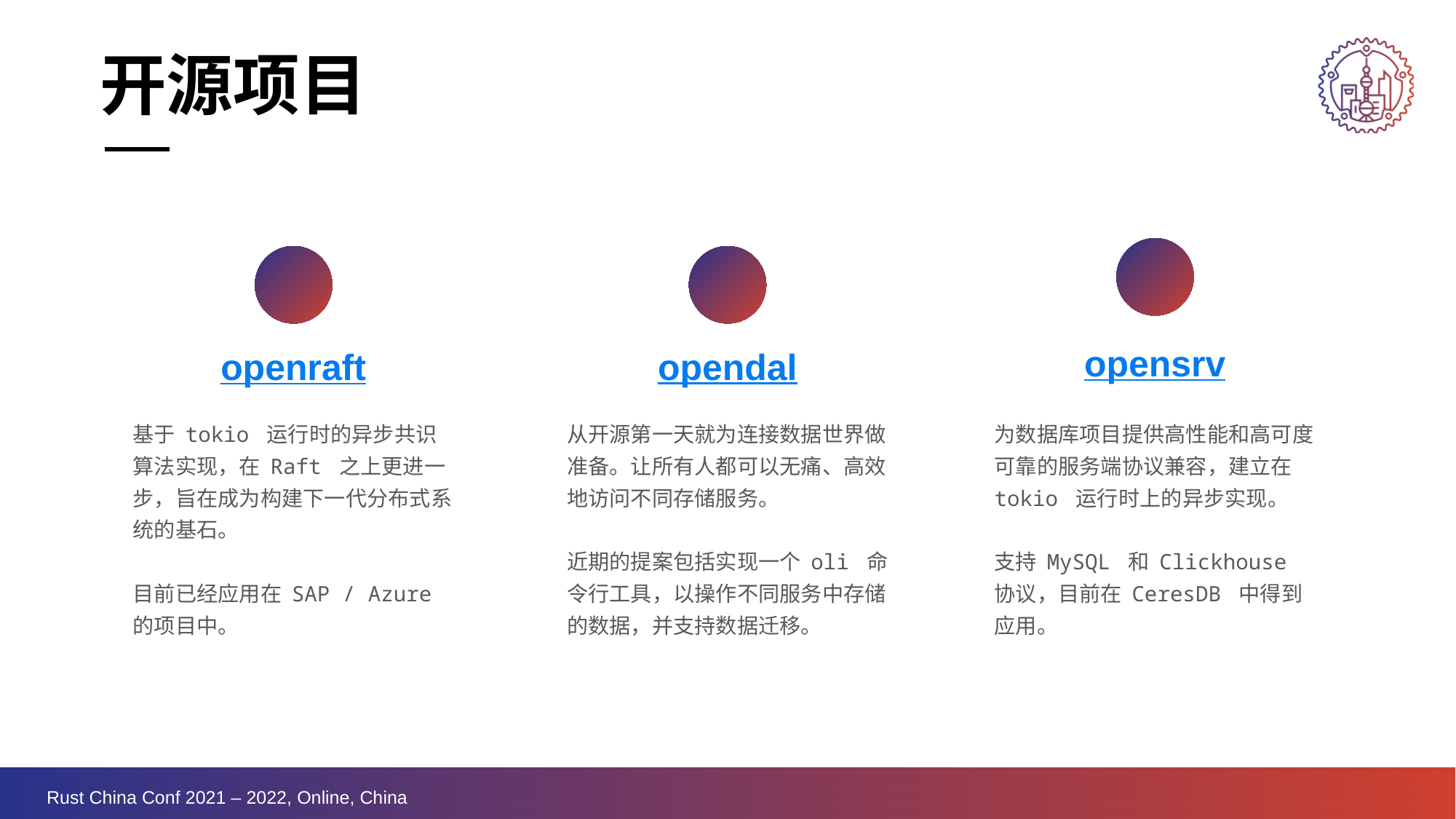

开源项目

opensrv
为数据库项目提供高性能和高可度可靠的服务端协议兼容，建立在 tokio 运行时上的异步实现。

支持 MySQL 和 Clickhouse 协议，目前在 CeresDB 中得到应用。

openraft
基于 tokio 运行时的异步共识算法实现，在 Raft 之上更进一步，旨在成为构建下一代分布式系统的基石。

目前已经应用在 SAP / Azure 的项目中。

opendal
从开源第一天就为连接数据世界做准备。让所有人都可以无痛、高效地访问不同存储服务。

近期的提案包括实现一个 oli 命令行工具，以操作不同服务中存储的数据，并支持数据迁移。